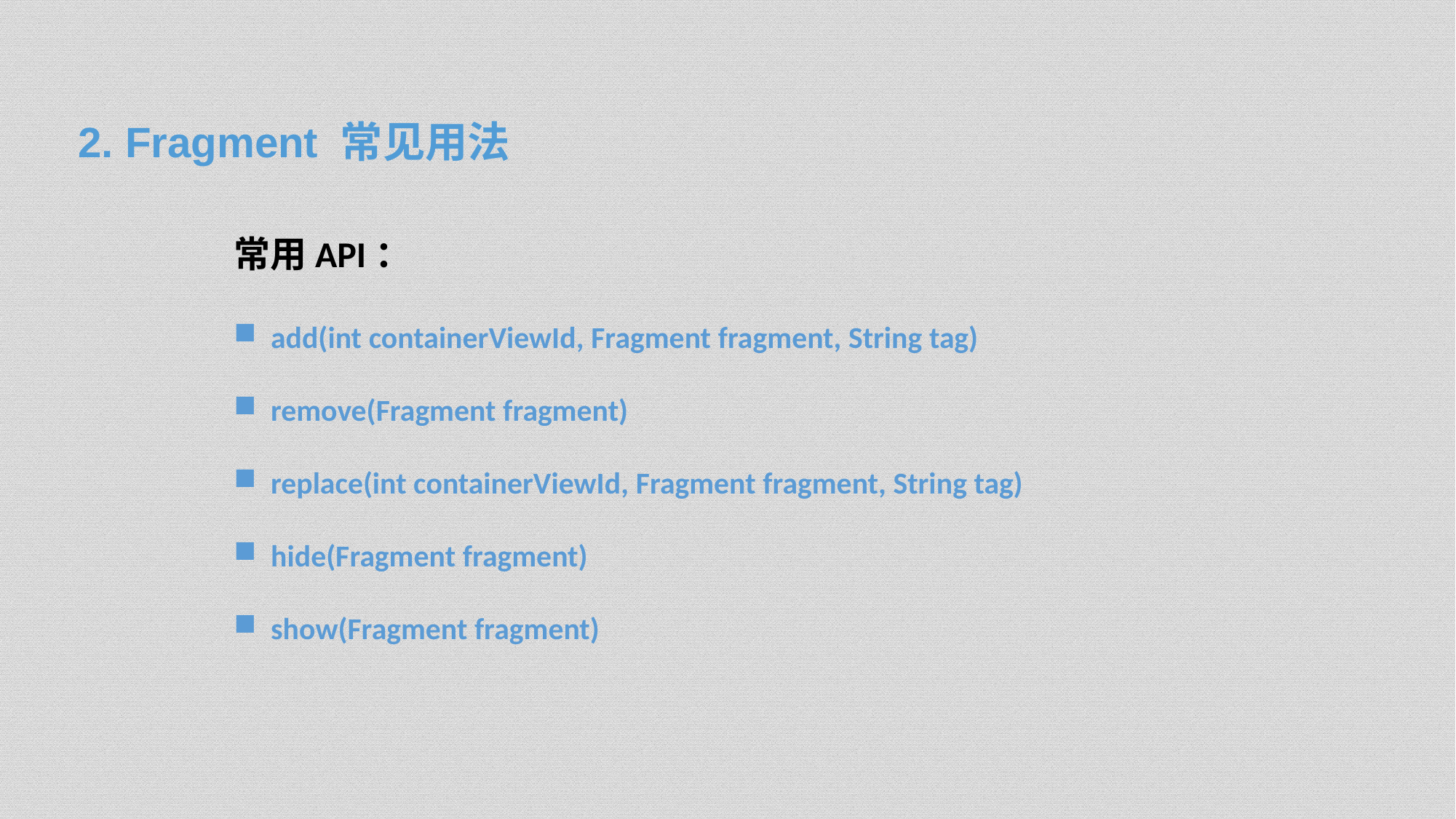

2. Fragment 常见用法
常用API：

  add(int containerViewId, Fragment fragment, String tag)

  remove(Fragment fragment)

  replace(int containerViewId, Fragment fragment, String tag)

  hide(Fragment fragment)

  show(Fragment fragment)